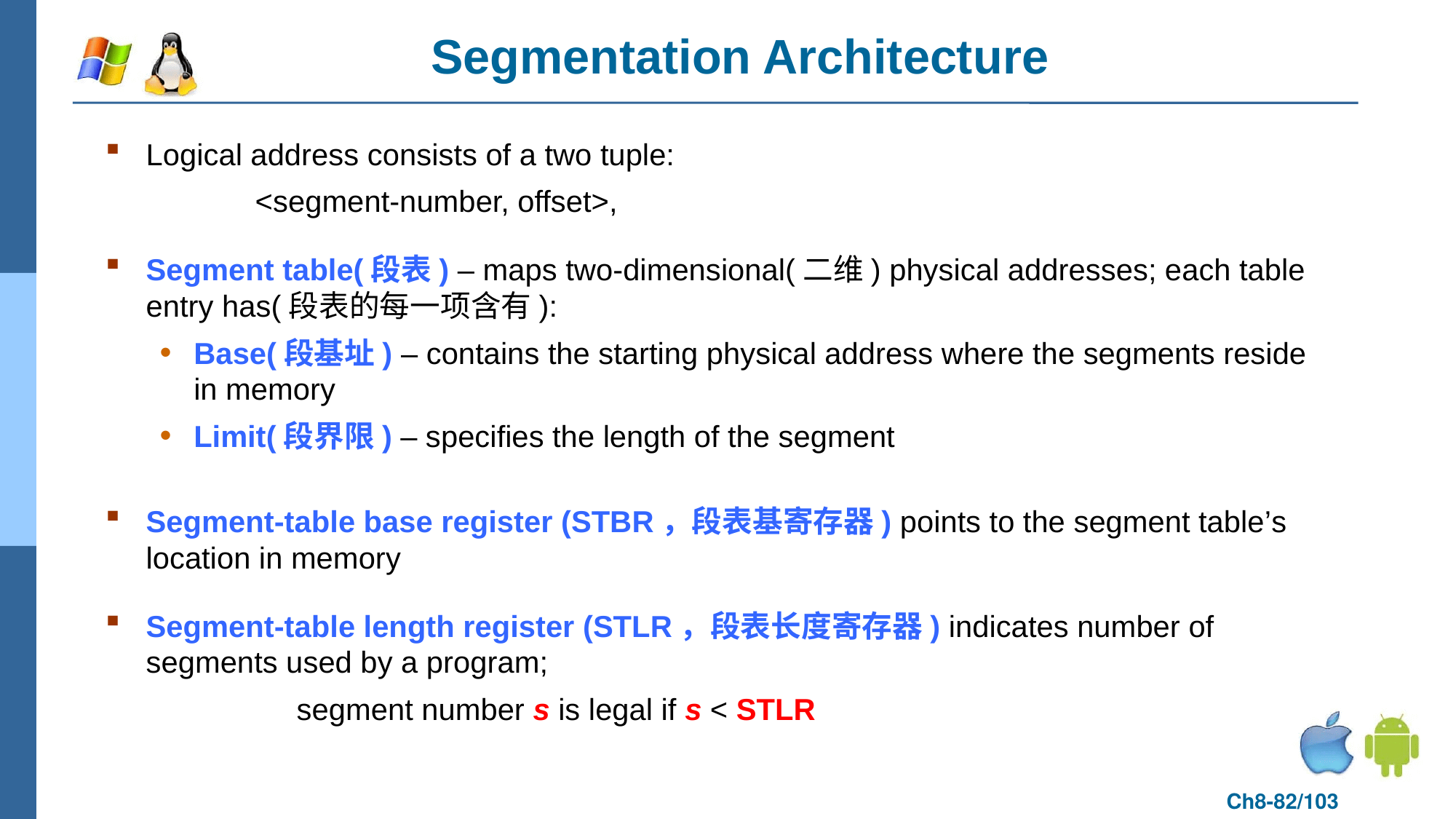

# Segmentation Architecture
Logical address consists of a two tuple:
		<segment-number, offset>,

Segment table(段表) – maps two-dimensional(二维) physical addresses; each table entry has(段表的每一项含有):
Base(段基址) – contains the starting physical address where the segments reside in memory
Limit(段界限) – specifies the length of the segment

Segment-table base register (STBR，段表基寄存器) points to the segment table’s location in memory

Segment-table length register (STLR，段表长度寄存器) indicates number of segments used by a program;
	                  segment number s is legal if s < STLR